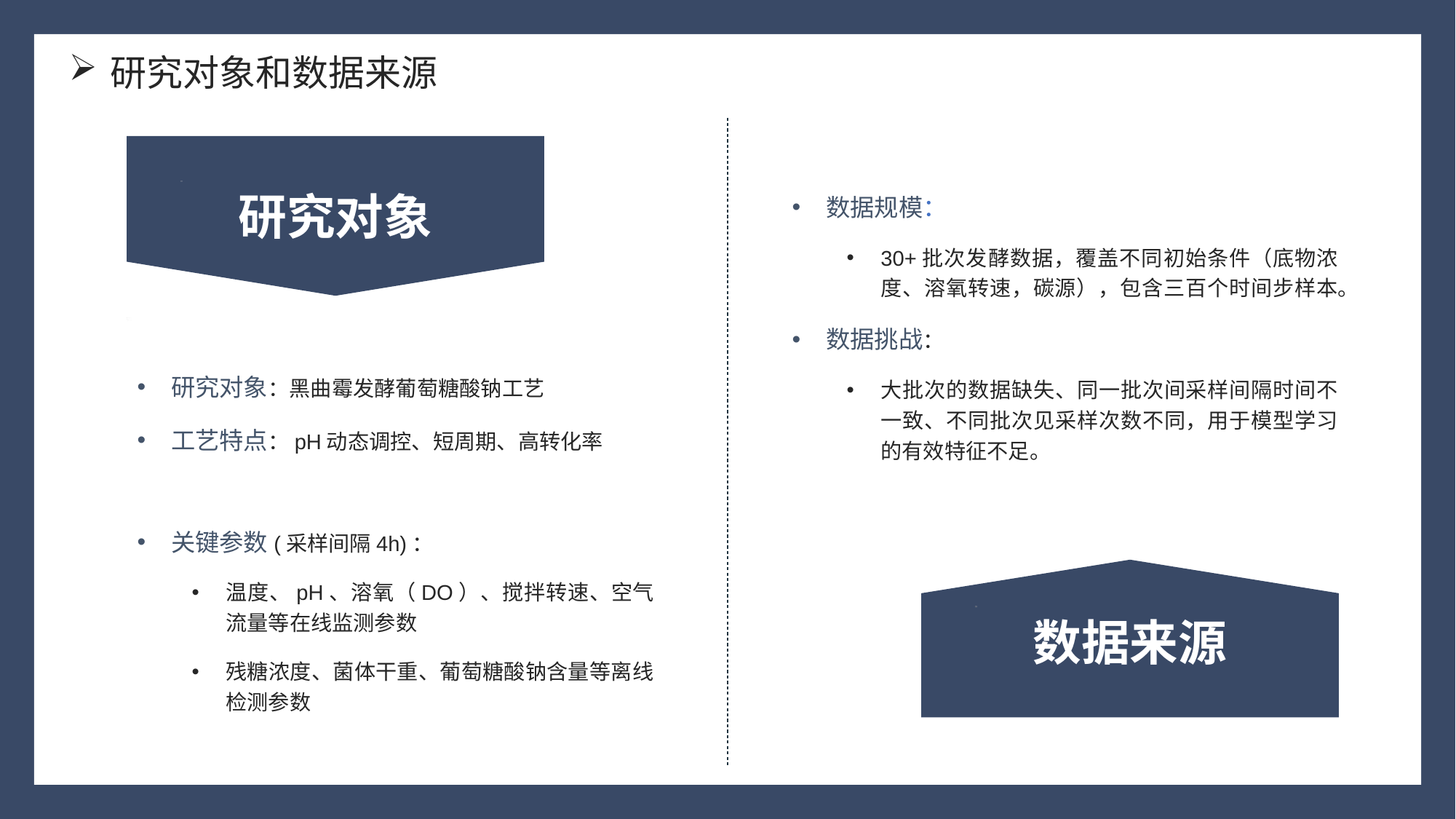

研究对象和数据来源
数据规模：
30+批次发酵数据，覆盖不同初始条件（底物浓度、溶氧转速，碳源），包含三百个时间步样本。
数据挑战：
大批次的数据缺失、同一批次间采样间隔时间不一致、不同批次见采样次数不同，用于模型学习的有效特征不足。
研究对象

研究对象：黑曲霉发酵葡萄糖酸钠工艺
工艺特点：pH动态调控、短周期、高转化率

关键参数(采样间隔4h)：
温度、pH、溶氧（DO）、搅拌转速、空气流量等在线监测参数
残糖浓度、菌体干重、葡萄糖酸钠含量等离线检测参数

数据来源